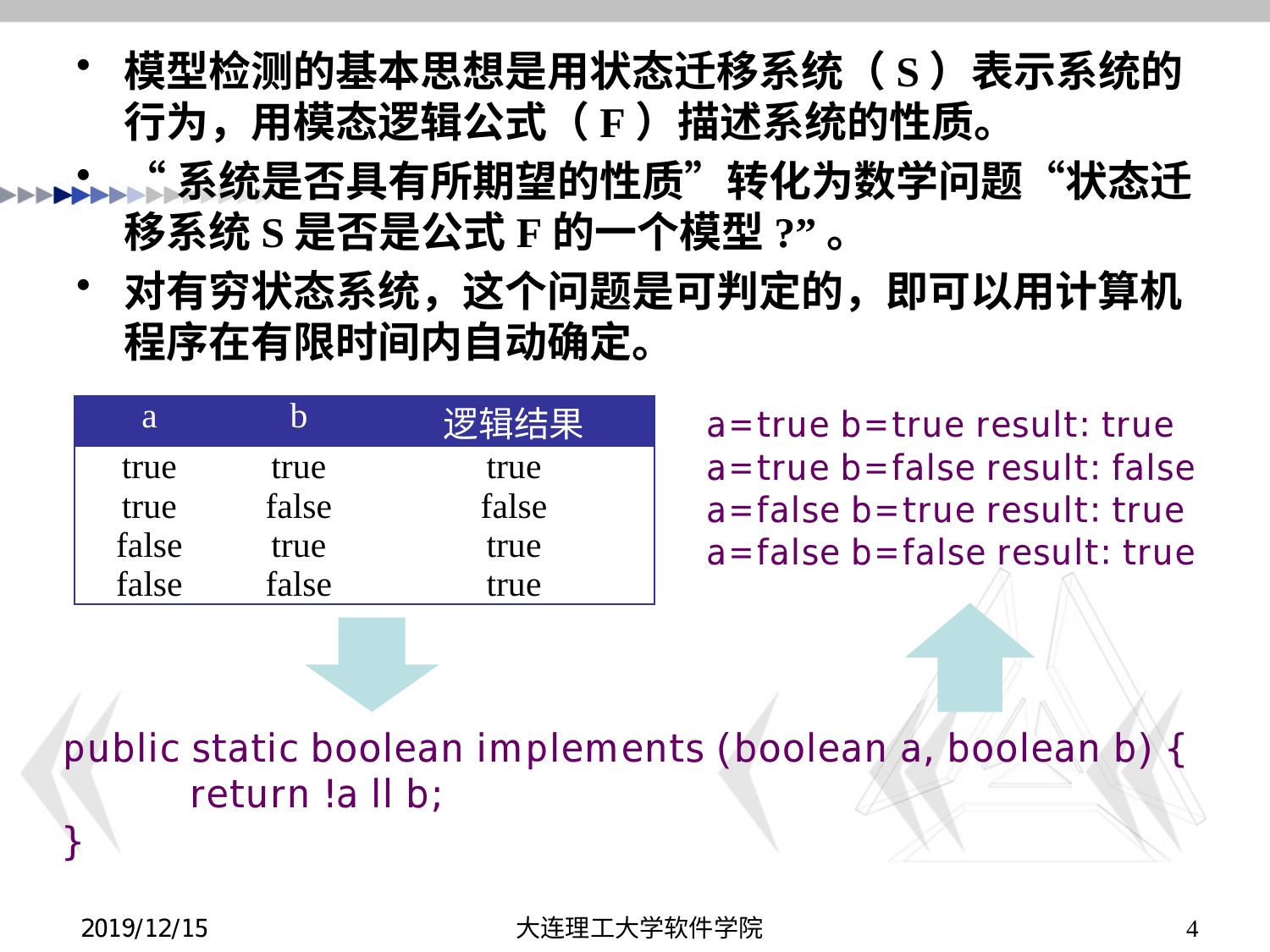

# 模型检测的基本思想是用状态迁移系统（S）表示系统的行为，用模态逻辑公式（F）描述系统的性质。
“系统是否具有所期望的性质”转化为数学问题“状态迁移系统S是否是公式F的一个模型?”。
对有穷状态系统，这个问题是可判定的，即可以用计算机程序在有限时间内自动确定。
| a | b | 逻辑结果 |
| --- | --- | --- |
| true | true | true |
| true | false | false |
| false | true | true |
| false | false | true |
a=true b=true result: true
a=true b=false result: false
a=false b=true result: true
a=false b=false result: true

public static boolean implements (boolean a, boolean b) {
	return !a ll b;
}
2019/12/15
大连理工大学软件学院
4